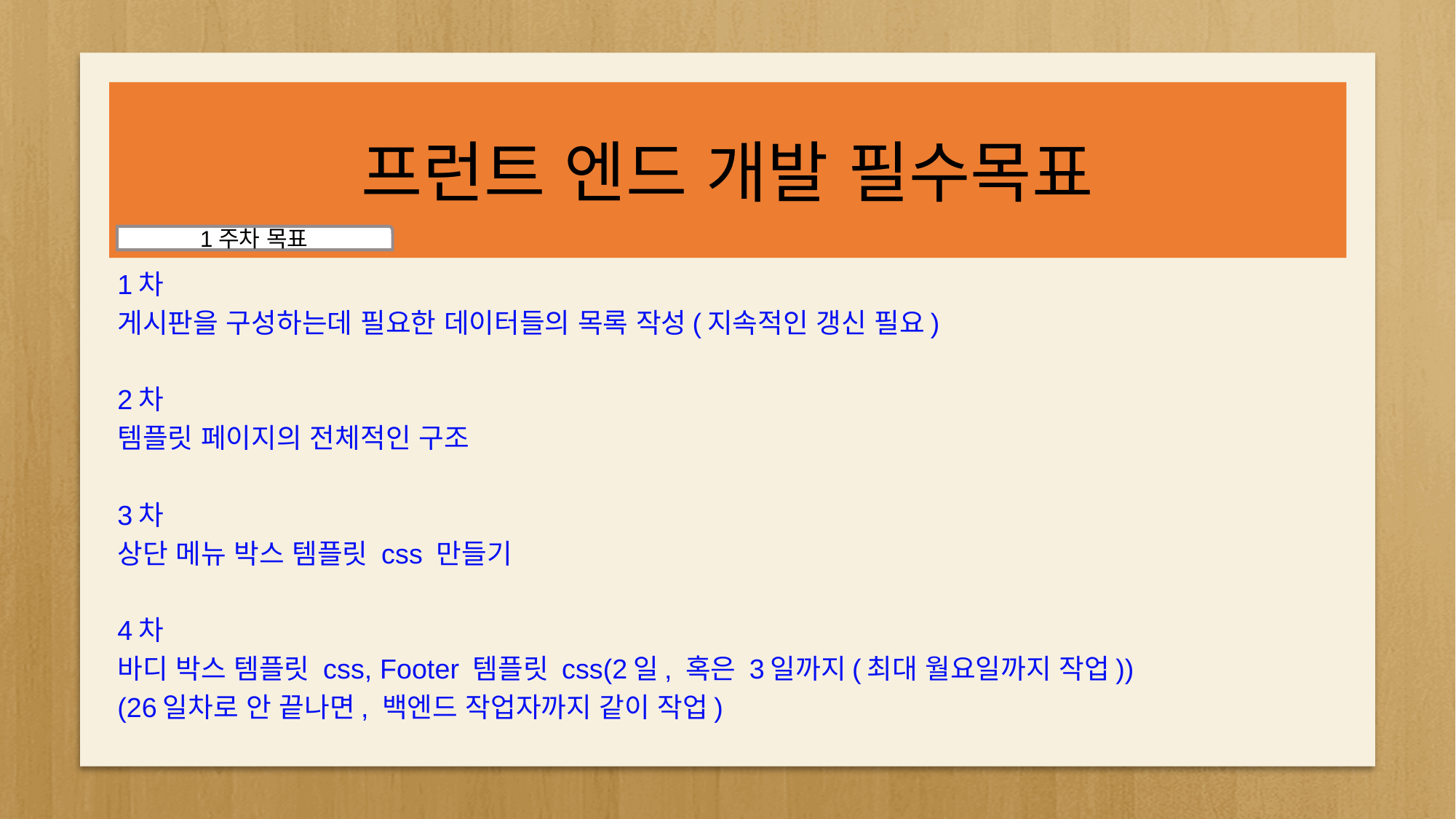

# 프런트 엔드 개발 필수목표
1주차 목표
1차
게시판을 구성하는데 필요한 데이터들의 목록 작성(지속적인 갱신 필요)

2차
템플릿 페이지의 전체적인 구조

3차
상단 메뉴 박스 템플릿 css 만들기

4차
바디 박스 템플릿 css, Footer 템플릿 css(2일, 혹은 3일까지(최대 월요일까지 작업))
(26일차로 안 끝나면, 백엔드 작업자까지 같이 작업)